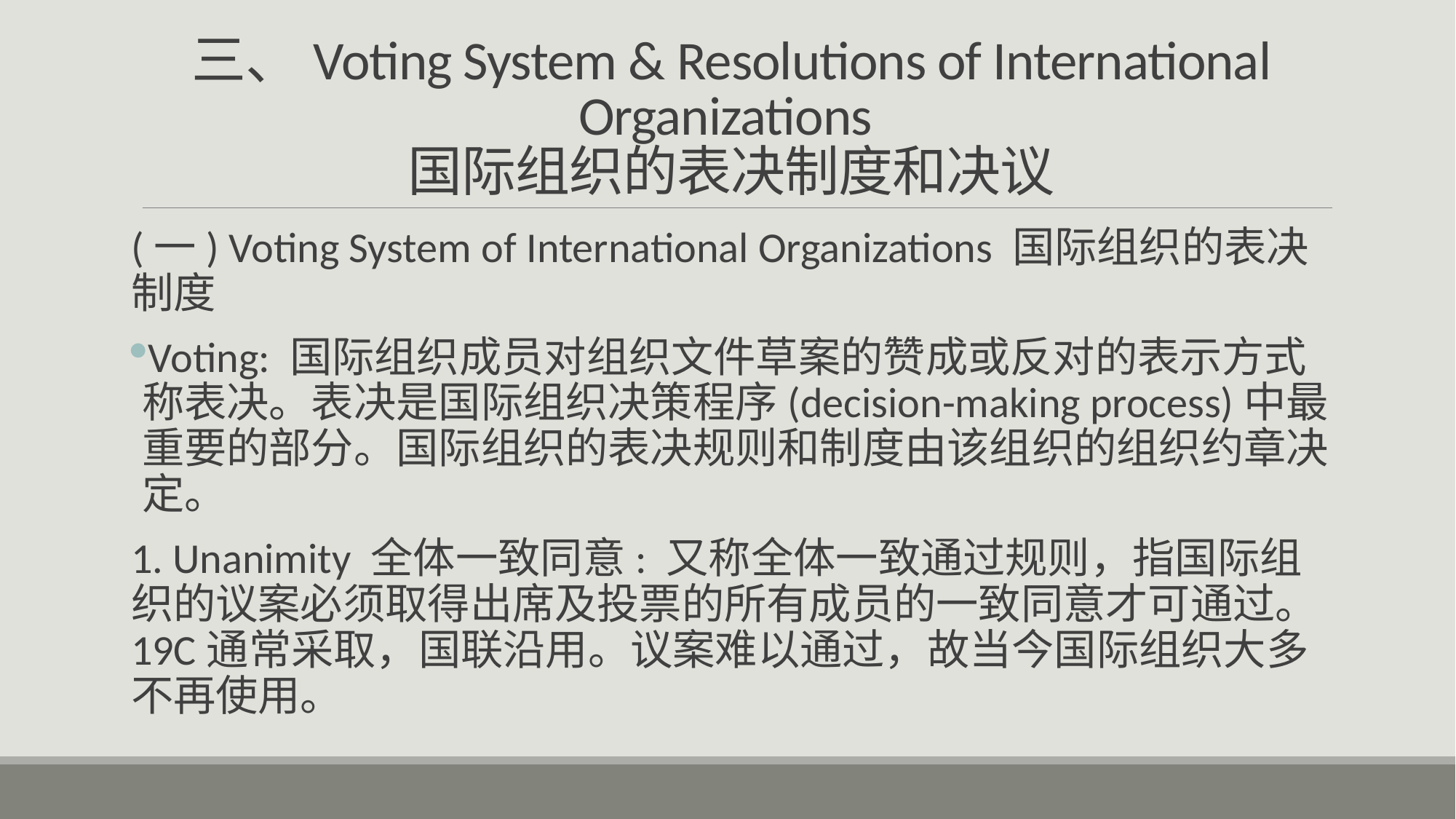

# 三、Voting System & Resolutions of International Organizations 国际组织的表决制度和决议
(一) Voting System of International Organizations 国际组织的表决制度
Voting: 国际组织成员对组织文件草案的赞成或反对的表示方式称表决。表决是国际组织决策程序(decision-making process)中最重要的部分。国际组织的表决规则和制度由该组织的组织约章决定。
1. Unanimity 全体一致同意: 又称全体一致通过规则，指国际组织的议案必须取得出席及投票的所有成员的一致同意才可通过。19C通常采取，国联沿用。议案难以通过，故当今国际组织大多不再使用。